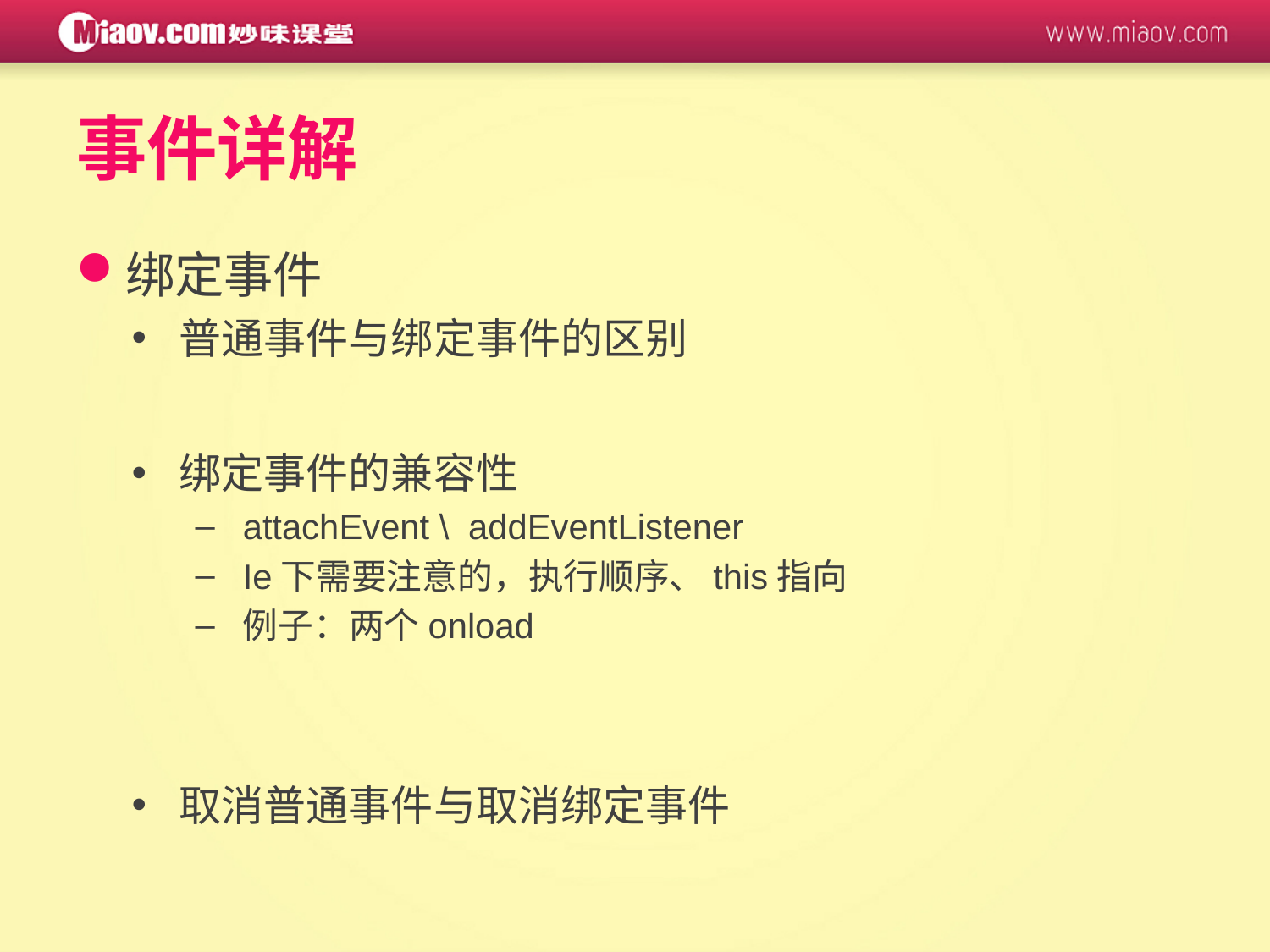

事件详解
绑定事件
普通事件与绑定事件的区别

绑定事件的兼容性
attachEvent \  addEventListener
Ie下需要注意的，执行顺序、this指向
例子：两个onload

取消普通事件与取消绑定事件